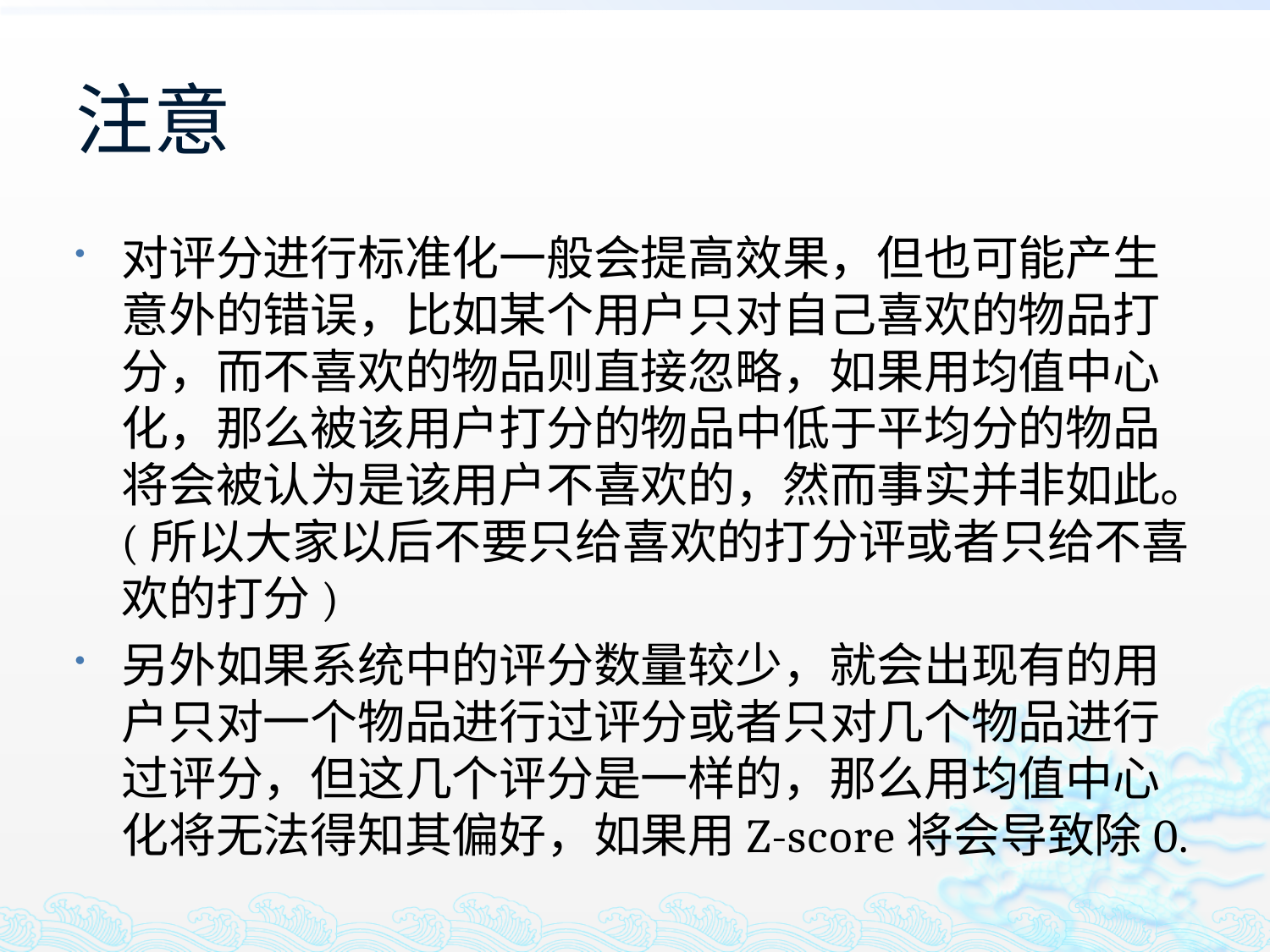

# 注意
对评分进行标准化一般会提高效果，但也可能产生意外的错误，比如某个用户只对自己喜欢的物品打分，而不喜欢的物品则直接忽略，如果用均值中心化，那么被该用户打分的物品中低于平均分的物品将会被认为是该用户不喜欢的，然而事实并非如此。(所以大家以后不要只给喜欢的打分评或者只给不喜欢的打分)
另外如果系统中的评分数量较少，就会出现有的用户只对一个物品进行过评分或者只对几个物品进行过评分，但这几个评分是一样的，那么用均值中心化将无法得知其偏好，如果用Z-score将会导致除0.